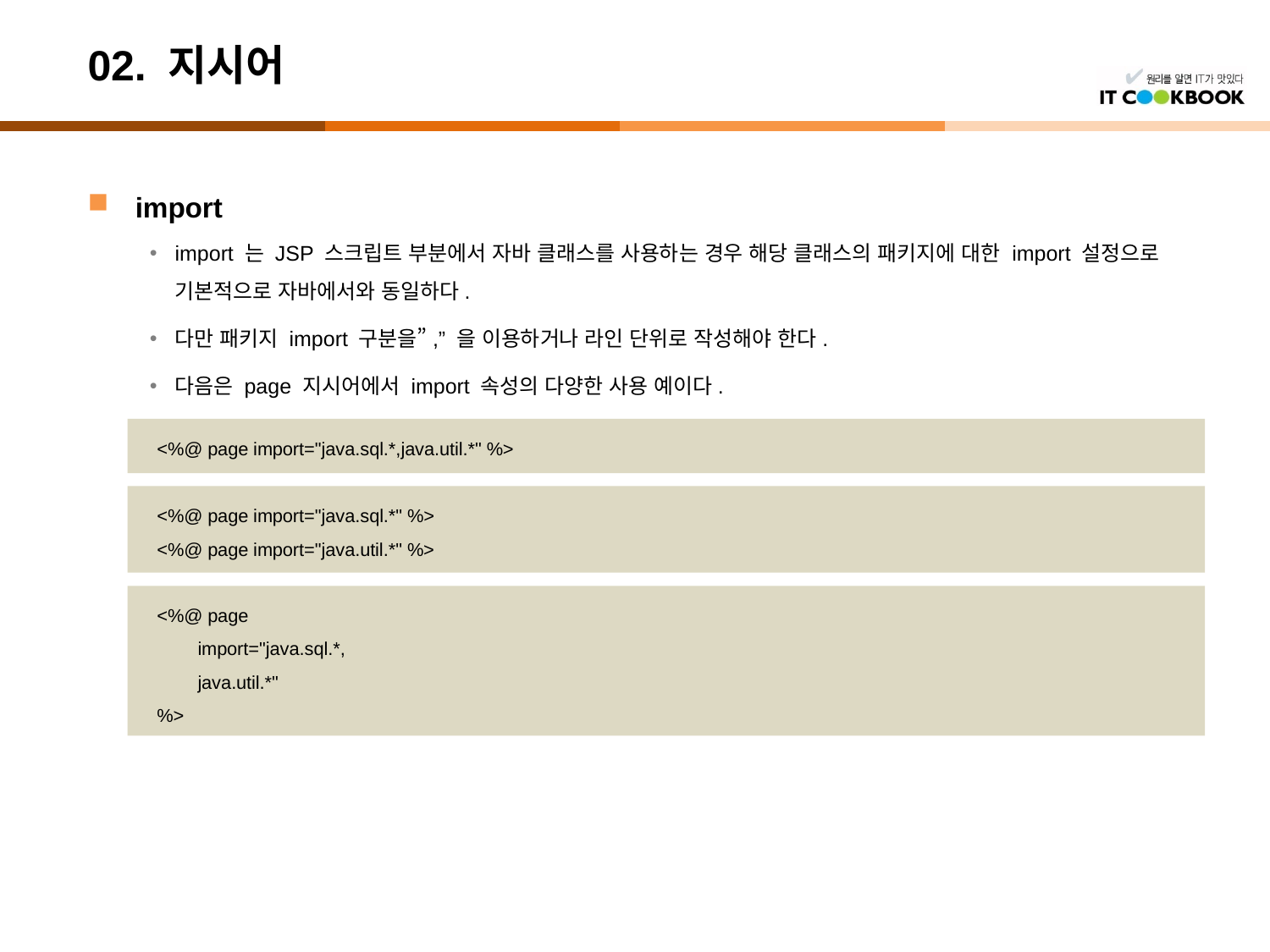

# 02. 지시어
import
import 는 JSP 스크립트 부분에서 자바 클래스를 사용하는 경우 해당 클래스의 패키지에 대한 import 설정으로 기본적으로 자바에서와 동일하다.
다만 패키지 import 구분을”,” 을 이용하거나 라인 단위로 작성해야 한다.
다음은 page 지시어에서 import 속성의 다양한 사용 예이다.

<%@ page import="java.sql.*,java.util.*" %>

<%@ page import="java.sql.*" %>
<%@ page import="java.util.*" %>

<%@ page
        import="java.sql.*,
        java.util.*"
%>